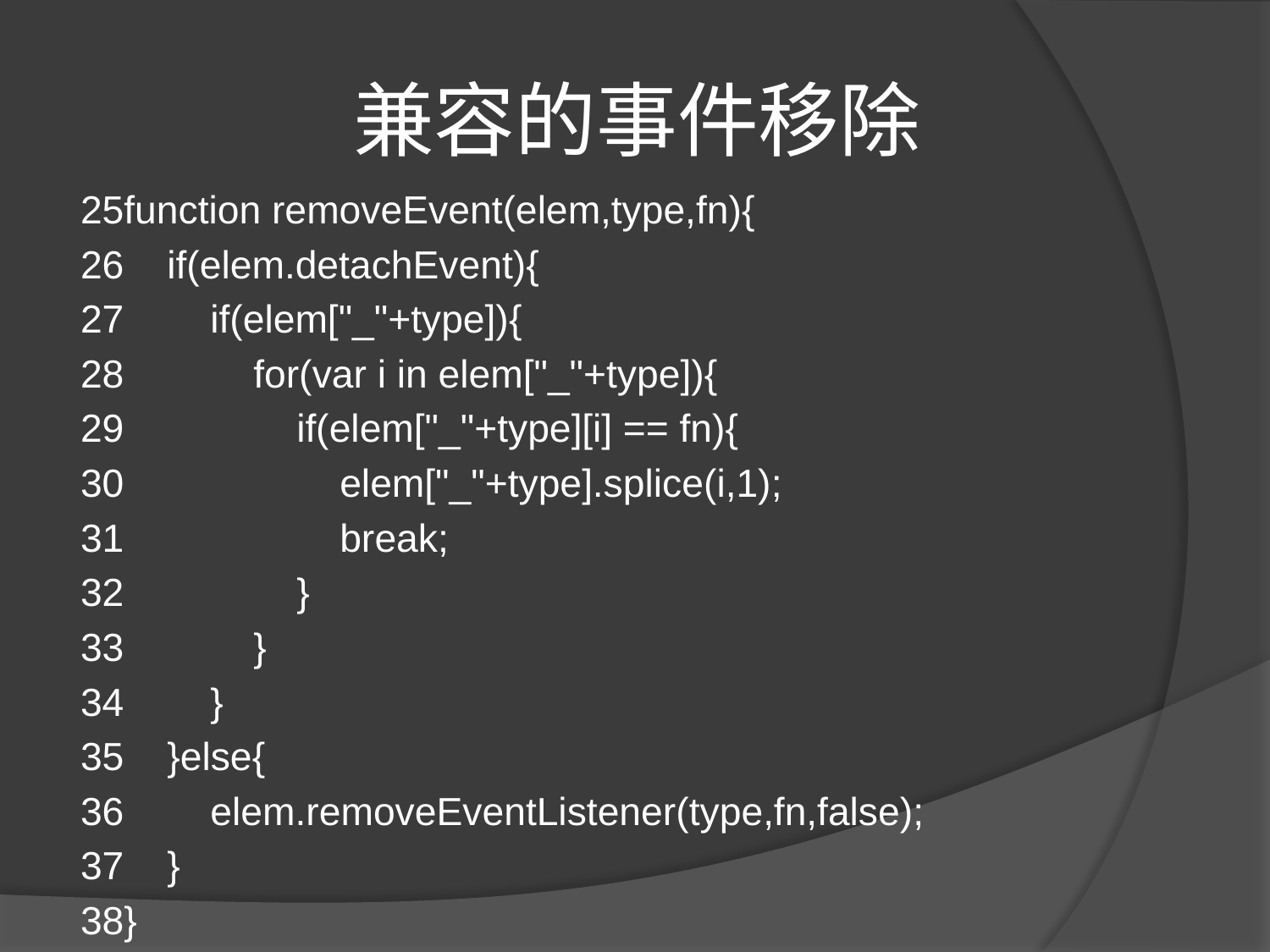

# 兼容的事件移除
25function removeEvent(elem,type,fn){
26    if(elem.detachEvent){
27        if(elem["_"+type]){
28            for(var i in elem["_"+type]){
29                if(elem["_"+type][i] == fn){
30                    elem["_"+type].splice(i,1);
31                    break;
32                }
33            }
34        }
35    }else{
36        elem.removeEventListener(type,fn,false);
37    }
38}